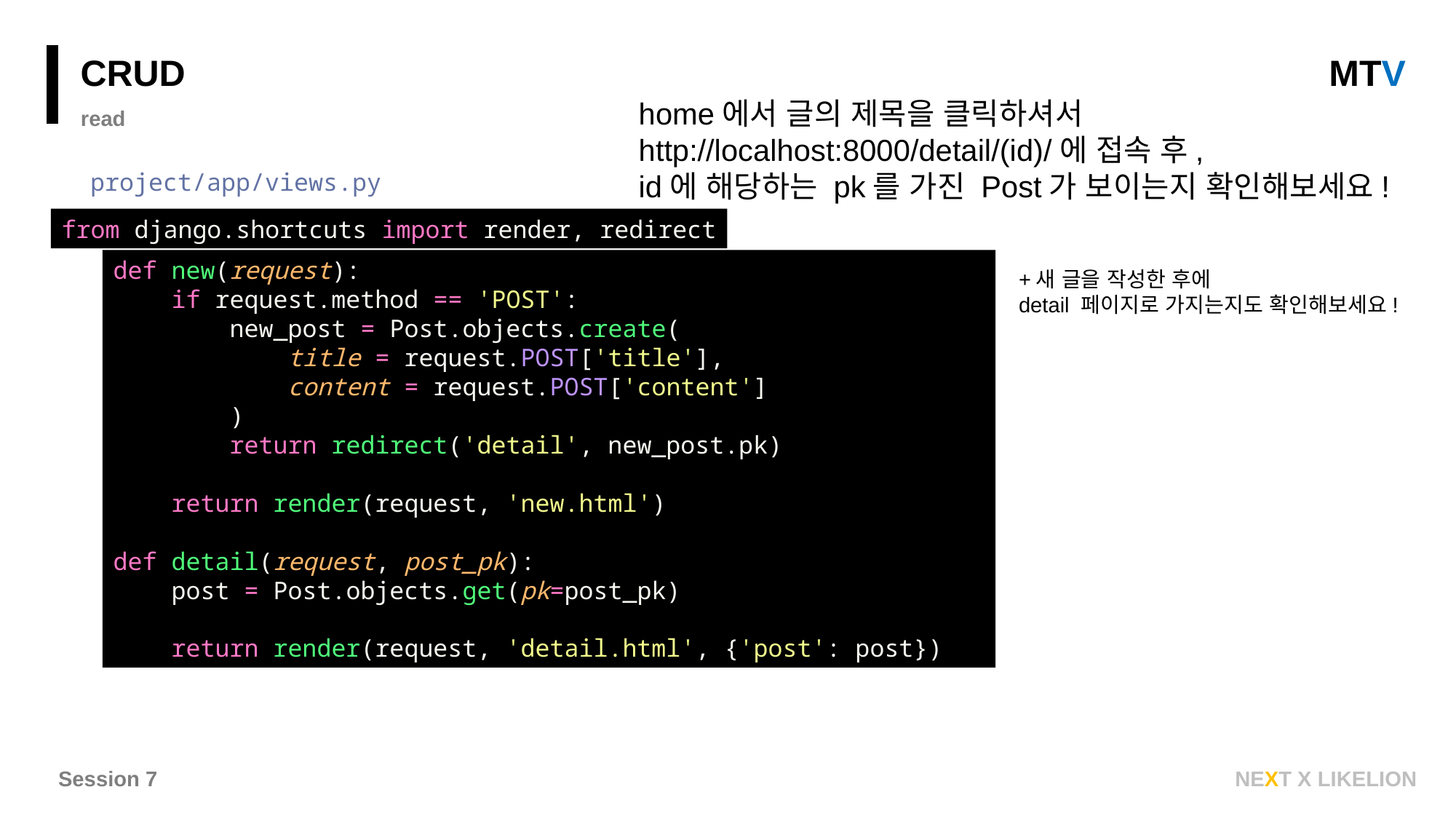

CRUD
MTV

home에서 글의 제목을 클릭하셔서
http://localhost:8000/detail/(id)/에 접속 후,
id에 해당하는 pk를 가진 Post가 보이는지 확인해보세요!
read
project/app/views.py
from django.shortcuts import render, redirect
def new(request):
    if request.method == 'POST':
        new_post = Post.objects.create(
            title = request.POST['title'],
            content = request.POST['content']
        )
        return redirect('detail', new_post.pk)

    return render(request, 'new.html')

def detail(request, post_pk):
    post = Post.objects.get(pk=post_pk)

    return render(request, 'detail.html', {'post': post})
+새 글을 작성한 후에
detail 페이지로 가지는지도 확인해보세요!
Session 7
NEXT X LIKELION